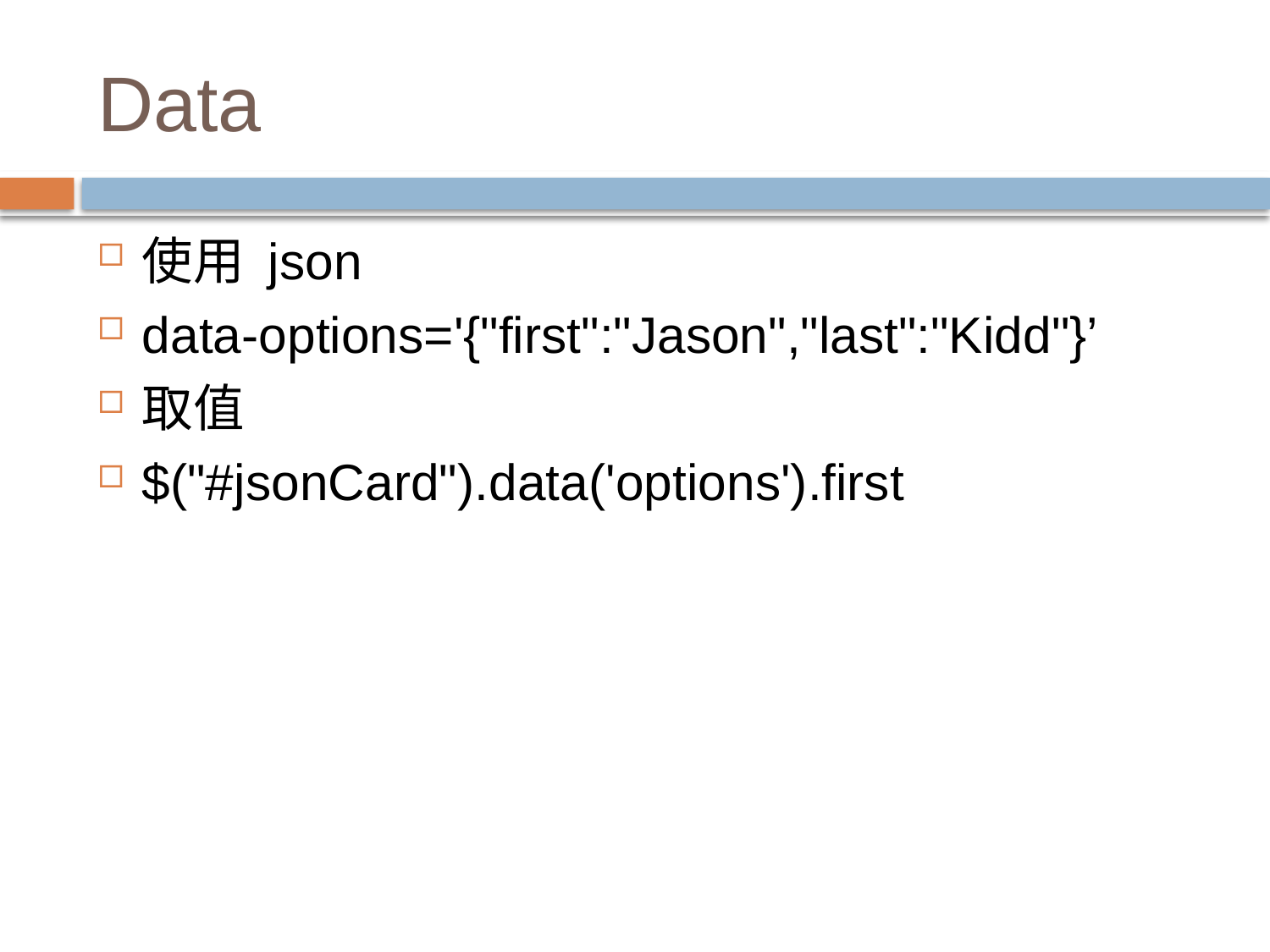

# Data
使用 json
data-options='{"first":"Jason","last":"Kidd"}’
取值
$("#jsonCard").data('options').first